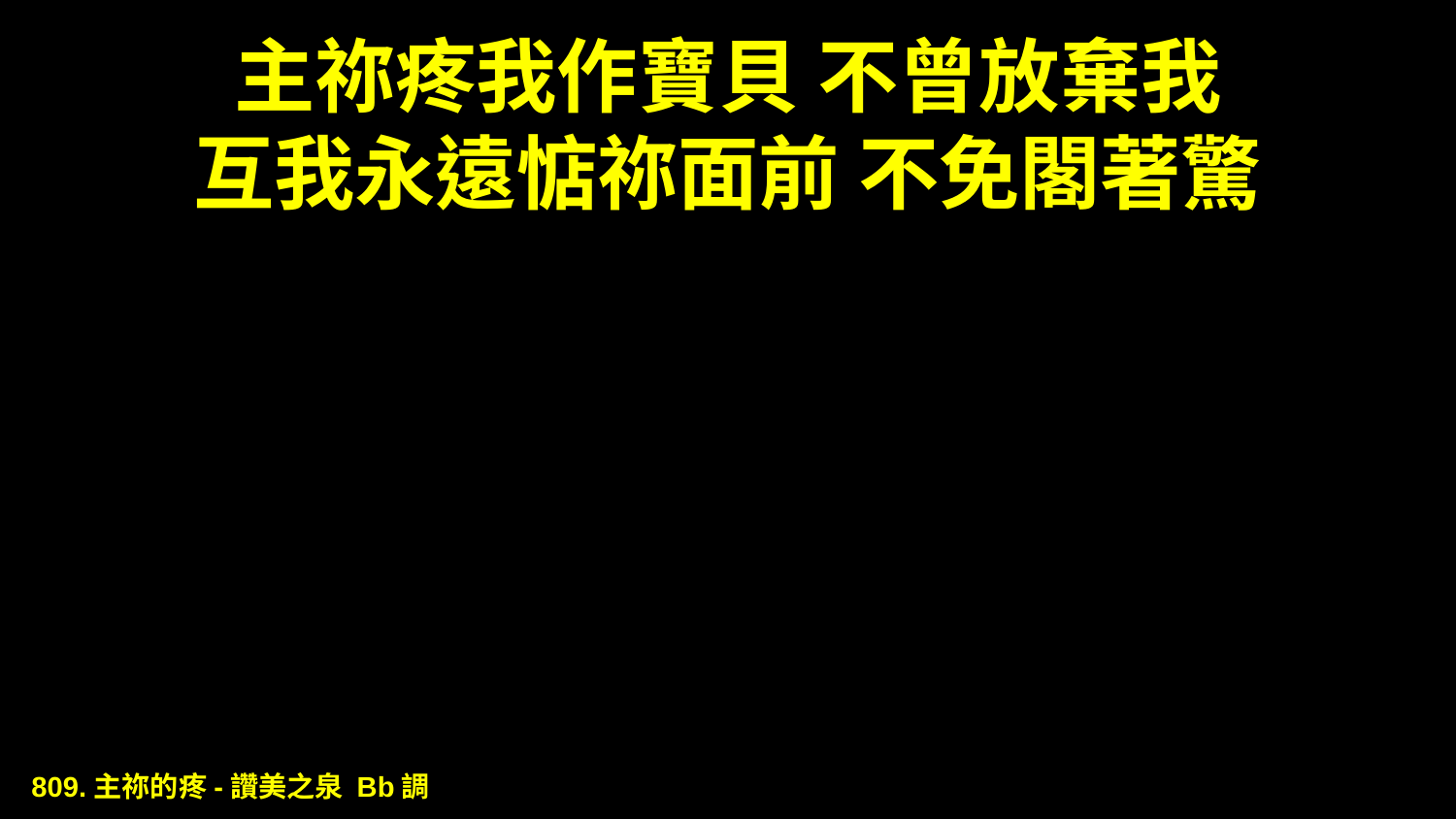

# 主祢疼我作寶貝 不曾放棄我 互我永遠惦祢面前 不免閣著驚
809.主祢的疼-讚美之泉 Bb調